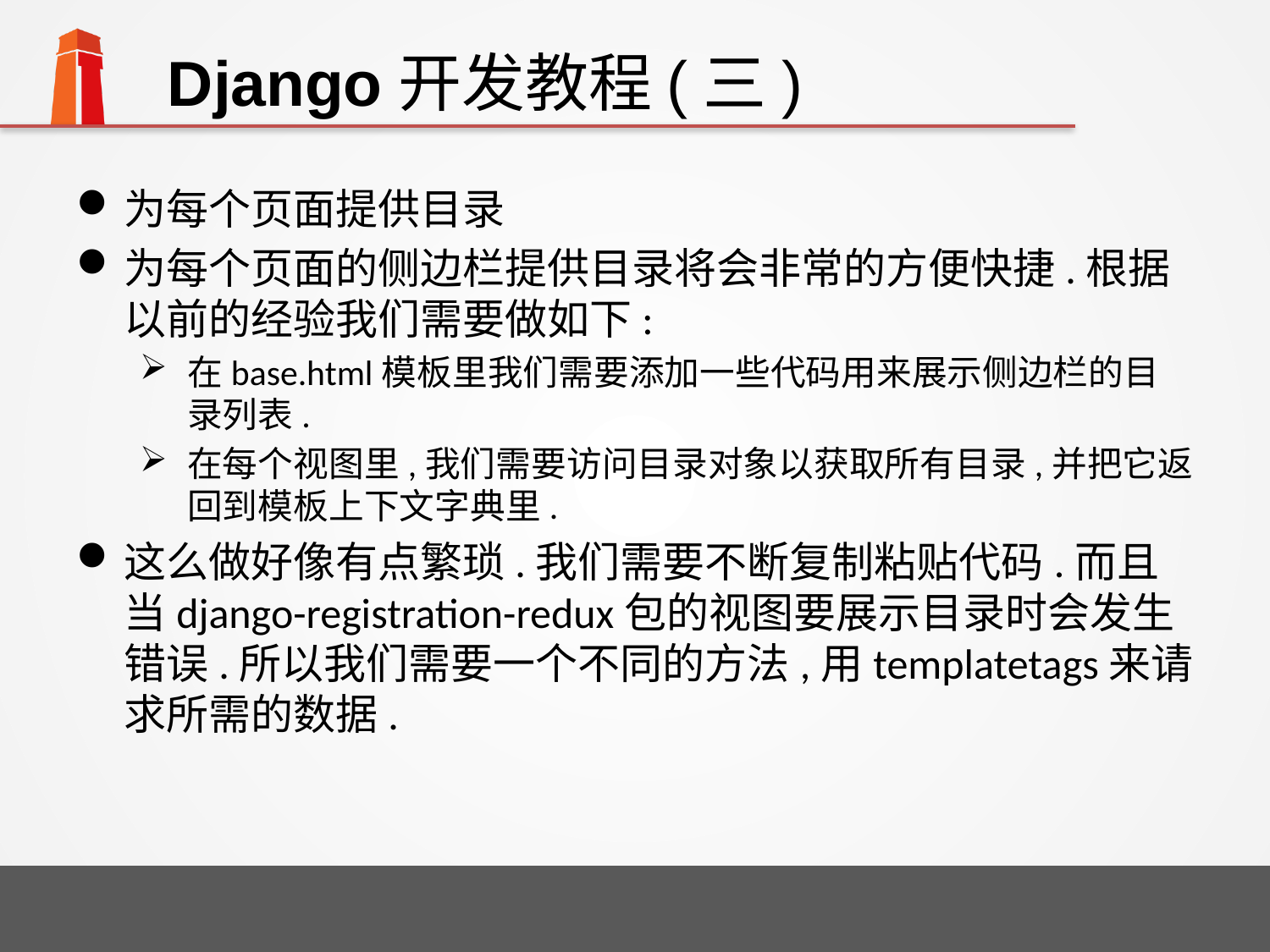

# Django开发教程(三)
为每个页面提供目录
为每个页面的侧边栏提供目录将会非常的方便快捷.根据以前的经验我们需要做如下:
在base.html模板里我们需要添加一些代码用来展示侧边栏的目录列表.
在每个视图里,我们需要访问目录对象以获取所有目录,并把它返回到模板上下文字典里.
这么做好像有点繁琐.我们需要不断复制粘贴代码.而且当django-registration-redux包的视图要展示目录时会发生错误.所以我们需要一个不同的方法,用templatetags来请求所需的数据.